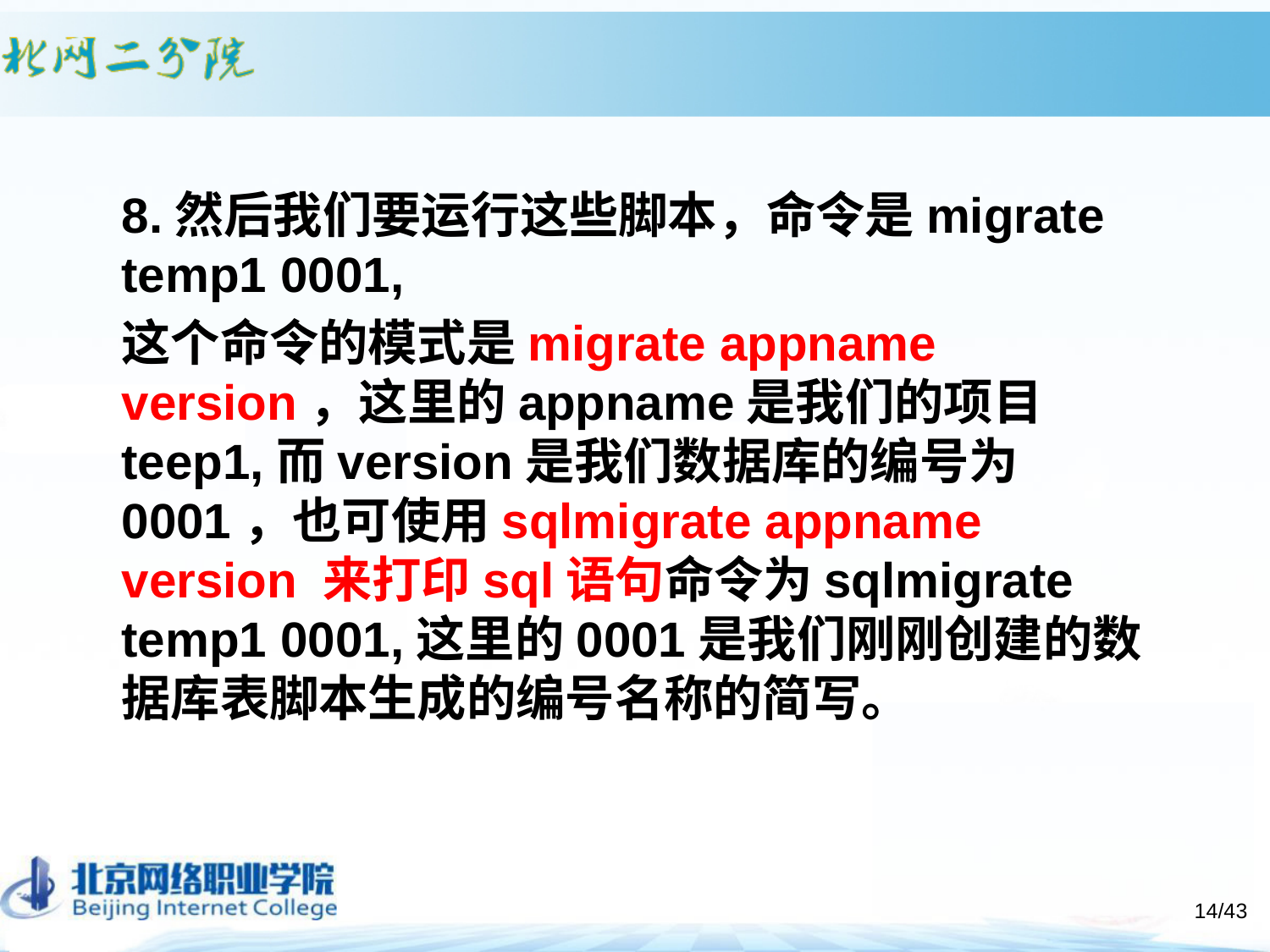

#
8.然后我们要运行这些脚本，命令是migrate temp1 0001,
这个命令的模式是migrate appname version，这里的appname是我们的项目teep1,而version是我们数据库的编号为0001，也可使用sqlmigrate appname version 来打印sql语句命令为sqlmigrate temp1 0001,这里的0001是我们刚刚创建的数据库表脚本生成的编号名称的简写。

14/43